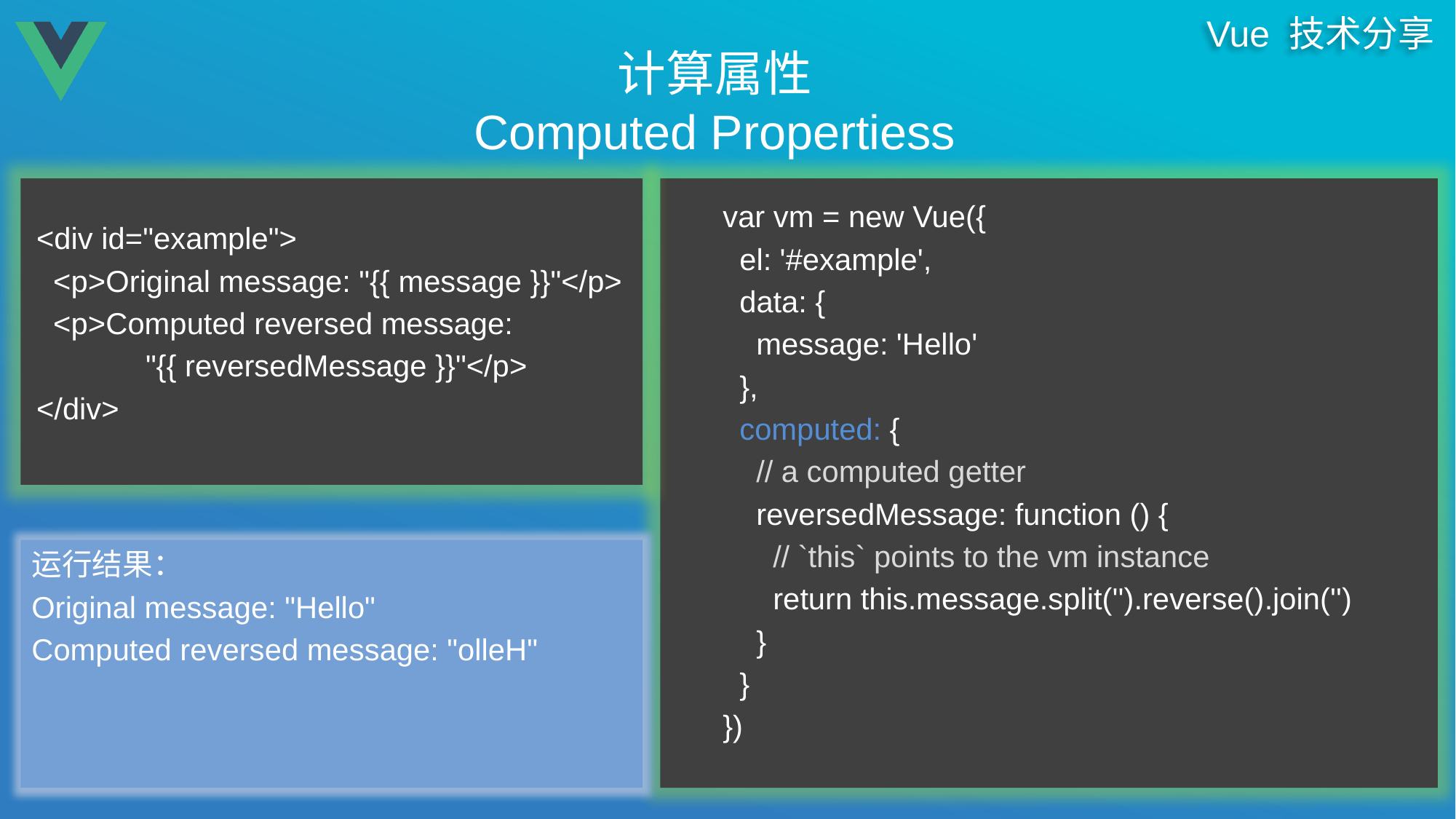

# 计算属性 Computed Propertiess

var vm = new Vue({
  el: '#example',
  data: {
    message: 'Hello'
  },
  computed: {
    // a computed getter
    reversedMessage: function () {
      // `this` points to the vm instance
      return this.message.split('').reverse().join('')
    }
  }
})
<div id="example">
  <p>Original message: "{{ message }}"</p>
  <p>Computed reversed message:
	"{{ reversedMessage }}"</p>
</div>
运行结果：
Original message: "Hello"
Computed reversed message: "olleH"